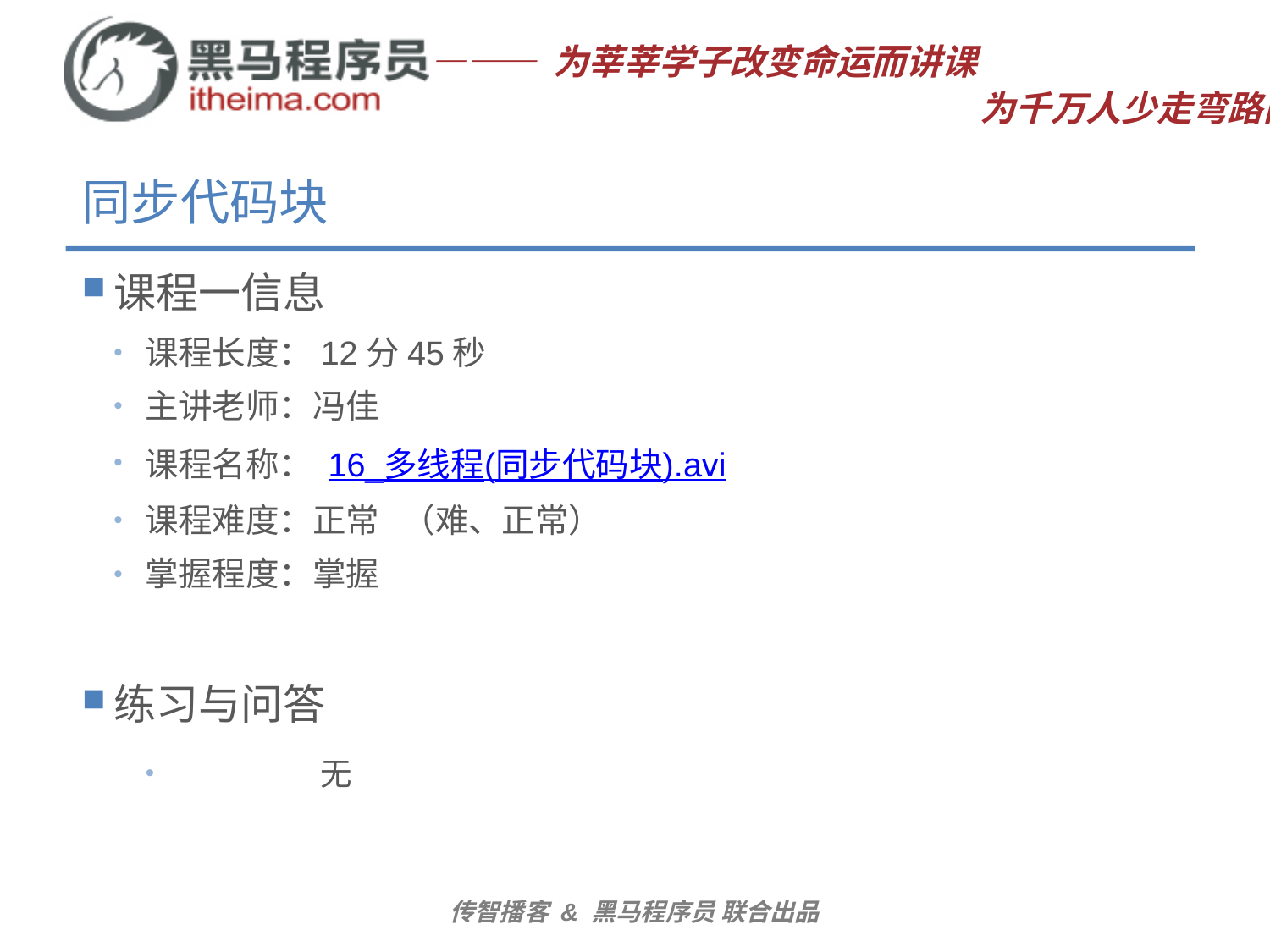

# 同步代码块
课程一信息
课程长度：12分45秒
主讲老师：冯佳
课程名称： 16_多线程(同步代码块).avi
课程难度：正常   （难、正常）
掌握程度：掌握

练习与问答
	无